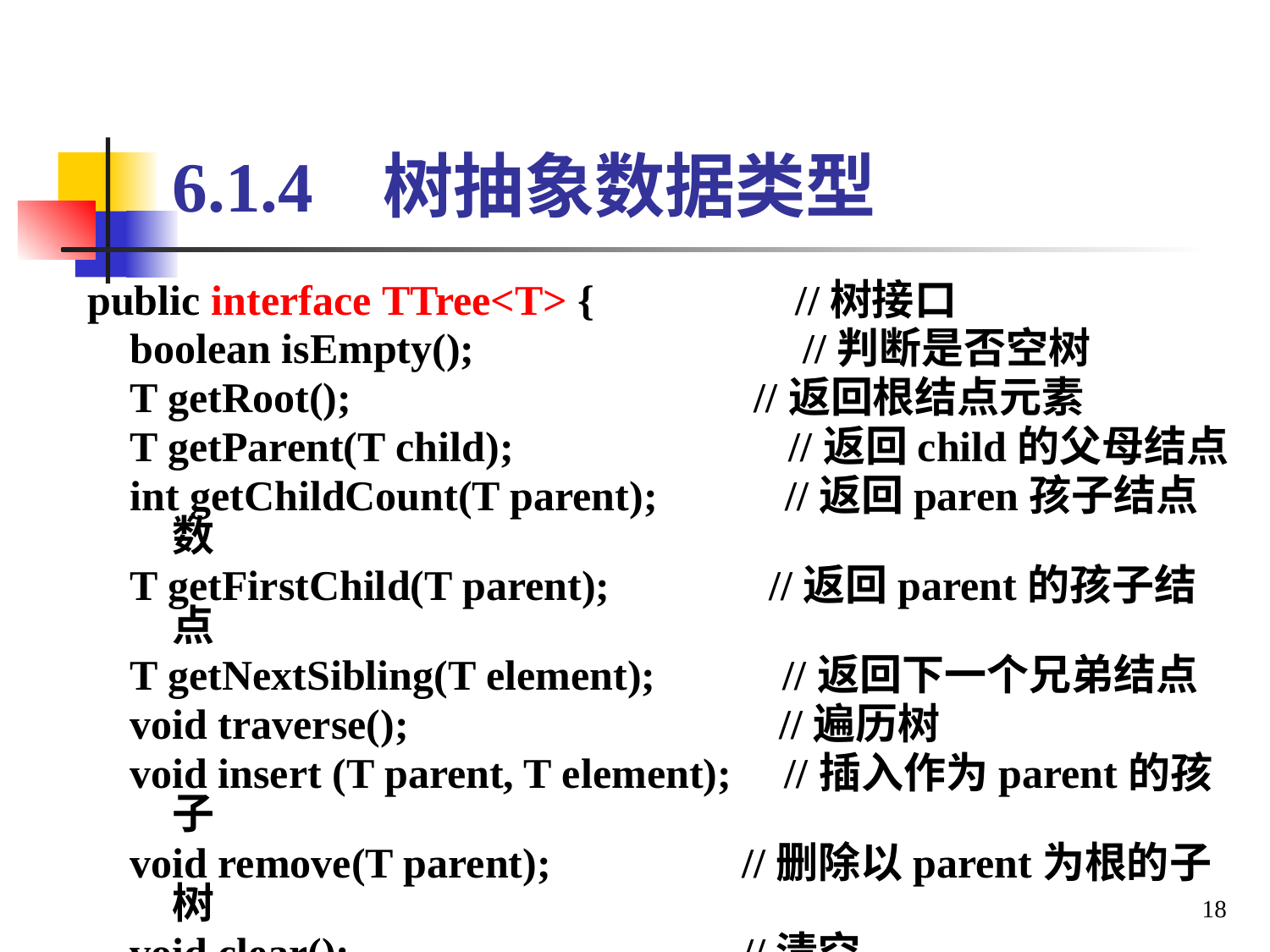

# 6.1.4   树抽象数据类型
public interface TTree<T> {                   //树接口
    boolean isEmpty();                               //判断是否空树
    T getRoot();                               	       //返回根结点元素
    T getParent(T child);                          //返回child的父母结点
    int getChildCount(T parent);            //返回paren孩子结点数
    T getFirstChild(T parent);               //返回parent的孩子结点
    T getNextSibling(T element);            //返回下一个兄弟结点
    void traverse();                                   //遍历树
    void insert (T parent, T element);     //插入作为parent的孩子
    void remove(T parent);                  //删除以parent为根的子树
    void clear();                                     //清空
}
18